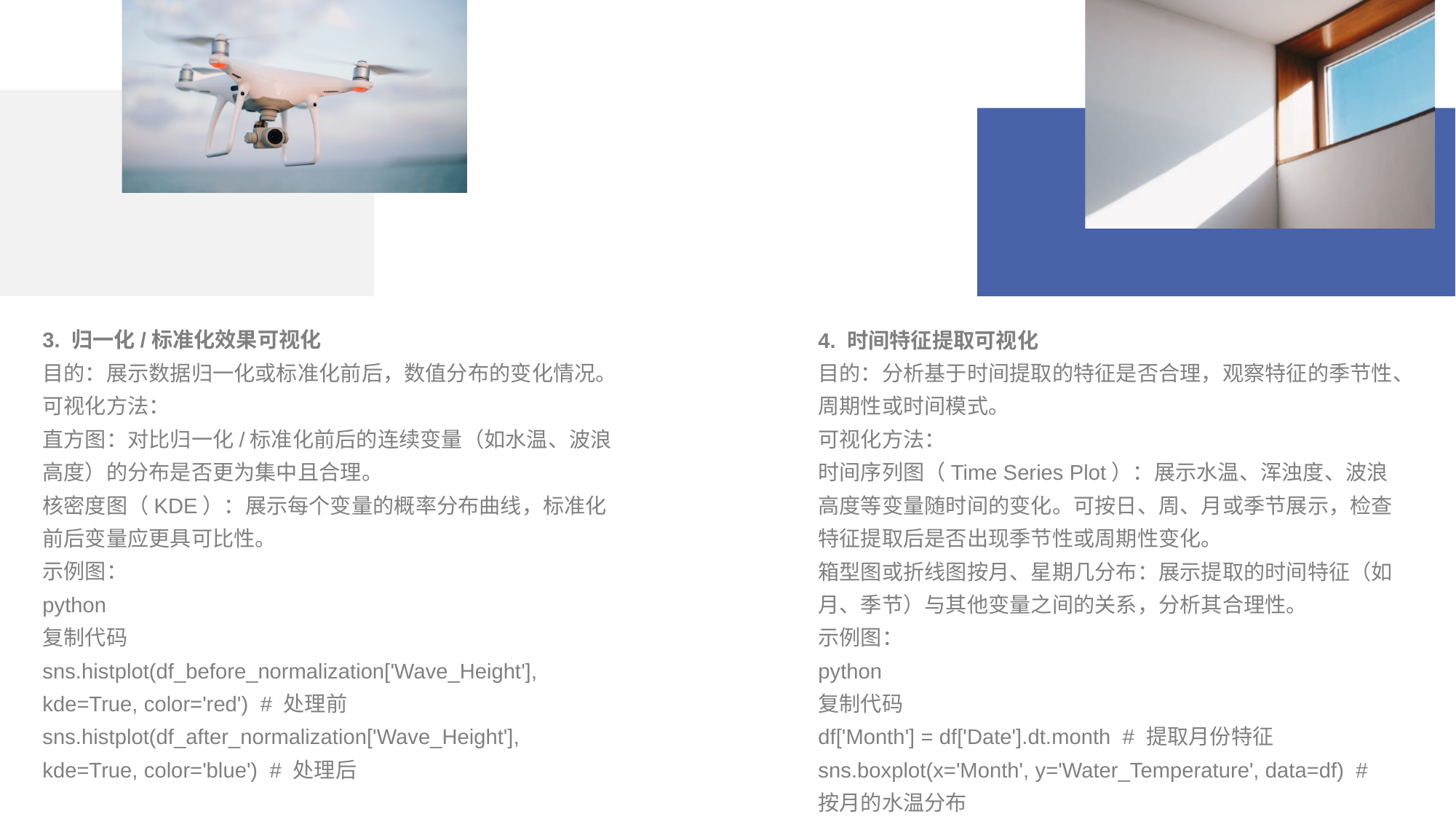

3. 归一化/标准化效果可视化
目的：展示数据归一化或标准化前后，数值分布的变化情况。
可视化方法：
直方图：对比归一化/标准化前后的连续变量（如水温、波浪高度）的分布是否更为集中且合理。
核密度图（KDE）：展示每个变量的概率分布曲线，标准化前后变量应更具可比性。
示例图：
python
复制代码
sns.histplot(df_before_normalization['Wave_Height'], kde=True, color='red')  # 处理前
sns.histplot(df_after_normalization['Wave_Height'], kde=True, color='blue')  # 处理后
4. 时间特征提取可视化
目的：分析基于时间提取的特征是否合理，观察特征的季节性、周期性或时间模式。
可视化方法：
时间序列图（Time Series Plot）：展示水温、浑浊度、波浪高度等变量随时间的变化。可按日、周、月或季节展示，检查特征提取后是否出现季节性或周期性变化。
箱型图或折线图按月、星期几分布：展示提取的时间特征（如月、季节）与其他变量之间的关系，分析其合理性。
示例图：
python
复制代码
df['Month'] = df['Date'].dt.month  # 提取月份特征
sns.boxplot(x='Month', y='Water_Temperature', data=df)  # 按月的水温分布